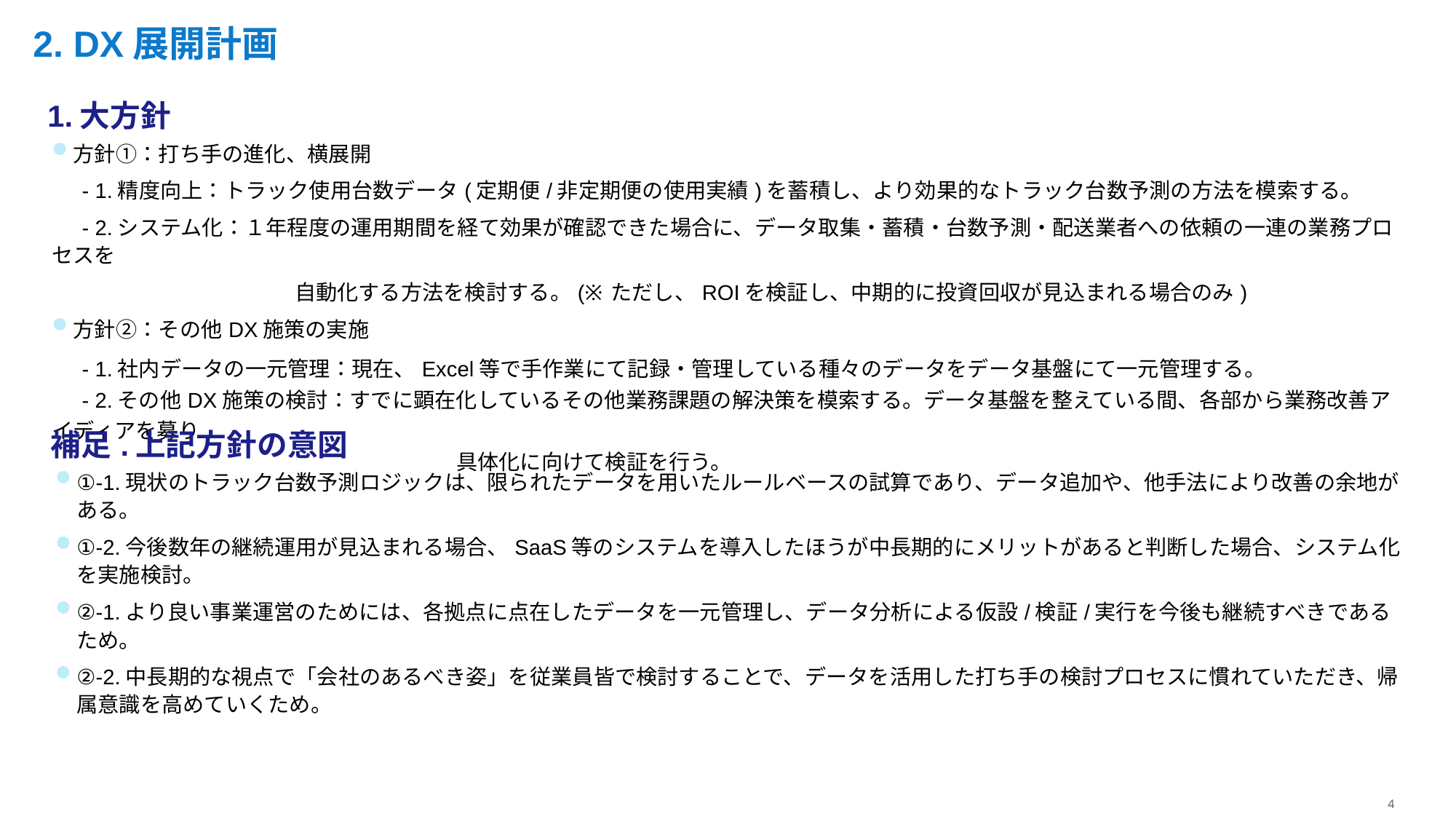

P214
2. DX展開計画
| 1.大方針 |
| --- |
| 方針①：打ち手の進化、横展開 - 1.精度向上：トラック使用台数データ(定期便/非定期便の使用実績)を蓄積し、より効果的なトラック台数予測の方法を模索する。 - 2.システム化：１年程度の運用期間を経て効果が確認できた場合に、データ取集・蓄積・台数予測・配送業者への依頼の一連の業務プロセスを 　　　　　　　　　　自動化する方法を検討する。(※ただし、ROIを検証し、中期的に投資回収が見込まれる場合のみ) 方針②：その他DX施策の実施 - 1.社内データの一元管理：現在、Excel等で手作業にて記録・管理している種々のデータをデータ基盤にて一元管理する。 - 2.その他DX施策の検討：すでに顕在化しているその他業務課題の解決策を模索する。データ基盤を整えている間、各部から業務改善アイディアを募り 　　　　　　　　　　　　　　　　　　　具体化に向けて検証を行う。 |
| 補足.上記方針の意図 |
| --- |
| ①-1.現状のトラック台数予測ロジックは、限られたデータを用いたルールベースの試算であり、データ追加や、他手法により改善の余地がある。 ①-2.今後数年の継続運用が見込まれる場合、SaaS等のシステムを導入したほうが中長期的にメリットがあると判断した場合、システム化を実施検討。 ②-1.より良い事業運営のためには、各拠点に点在したデータを一元管理し、データ分析による仮設/検証/実行を今後も継続すべきであるため。 ②-2.中長期的な視点で「会社のあるべき姿」を従業員皆で検討することで、データを活用した打ち手の検討プロセスに慣れていただき、帰属意識を高めていくため。 |
|  |
| --- |